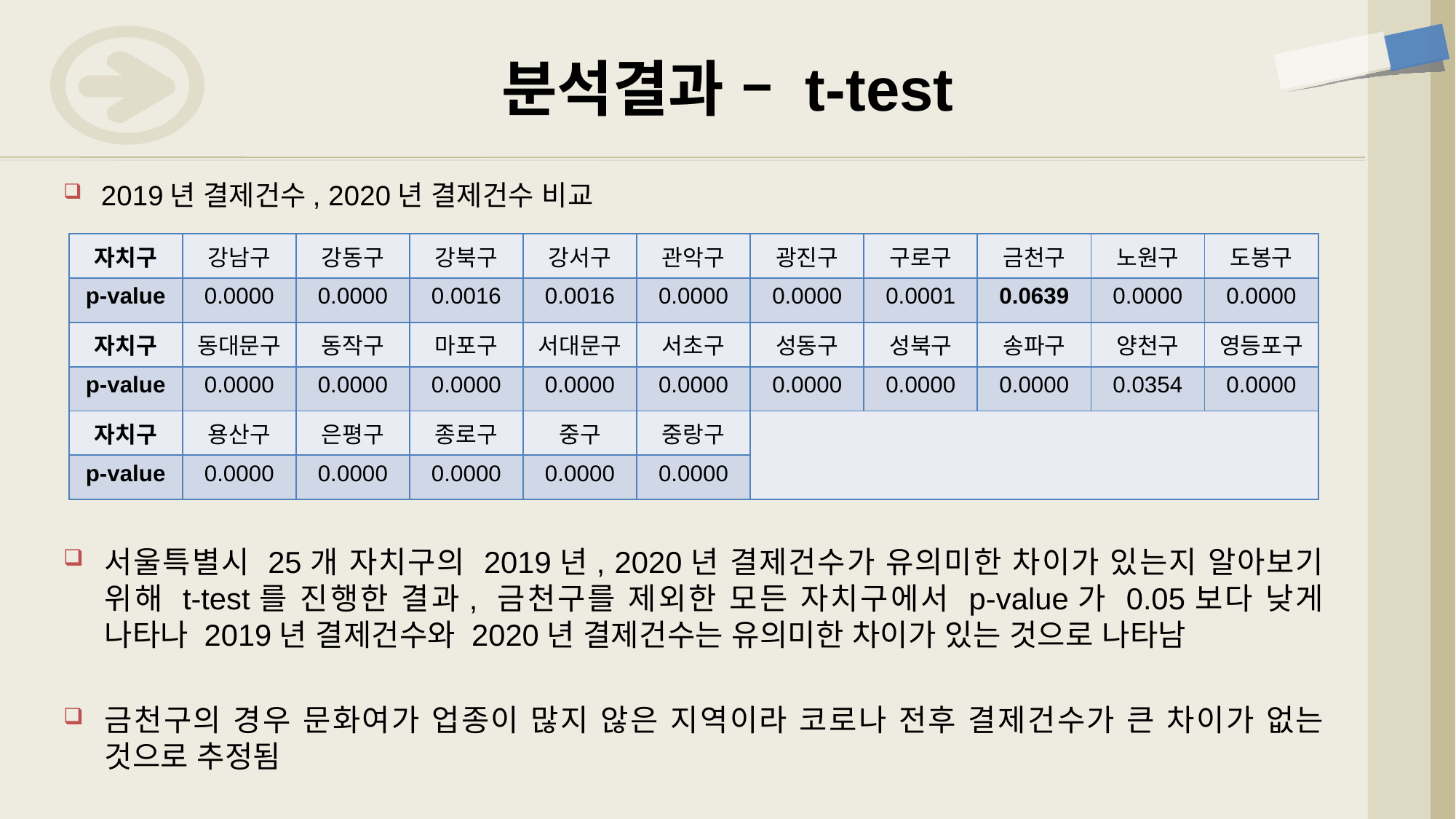

# 분석결과 – t-test
2019년 결제건수, 2020년 결제건수 비교
| 자치구 | 강남구 | 강동구 | 강북구 | 강서구 | 관악구 | 광진구 | 구로구 | 금천구 | 노원구 | 도봉구 |
| --- | --- | --- | --- | --- | --- | --- | --- | --- | --- | --- |
| p-value | 0.0000 | 0.0000 | 0.0016 | 0.0016 | 0.0000 | 0.0000 | 0.0001 | 0.0639 | 0.0000 | 0.0000 |
| 자치구 | 동대문구 | 동작구 | 마포구 | 서대문구 | 서초구 | 성동구 | 성북구 | 송파구 | 양천구 | 영등포구 |
| p-value | 0.0000 | 0.0000 | 0.0000 | 0.0000 | 0.0000 | 0.0000 | 0.0000 | 0.0000 | 0.0354 | 0.0000 |
| 자치구 | 용산구 | 은평구 | 종로구 | 중구 | 중랑구 |  |  |  |  |  |
| p-value | 0.0000 | 0.0000 | 0.0000 | 0.0000 | 0.0000 |  |  |  |  |  |
서울특별시 25개 자치구의 2019년, 2020년 결제건수가 유의미한 차이가 있는지 알아보기 위해 t-test를 진행한 결과, 금천구를 제외한 모든 자치구에서 p-value가 0.05보다 낮게 나타나 2019년 결제건수와 2020년 결제건수는 유의미한 차이가 있는 것으로 나타남

금천구의 경우 문화여가 업종이 많지 않은 지역이라 코로나 전후 결제건수가 큰 차이가 없는 것으로 추정됨